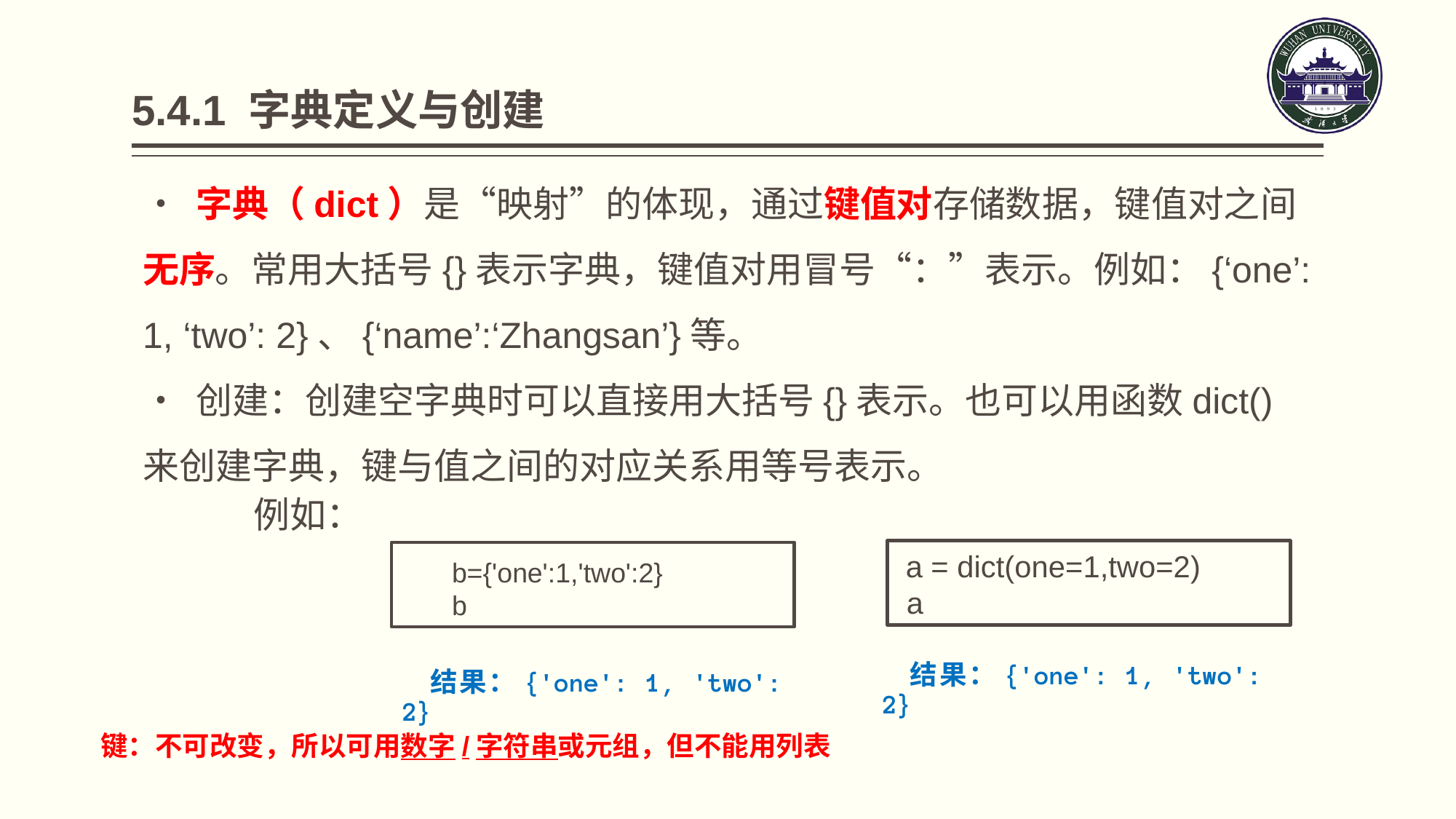

# 5.4.1 字典定义与创建
• 字典（dict）是“映射”的体现，通过键值对存储数据，键值对之间无序。常用大括号{}表示字典，键值对用冒号“：”表示。例如：{‘one’: 1, ‘two’: 2}、{‘name’:‘Zhangsan’}等。
• 创建：创建空字典时可以直接用大括号{}表示。也可以用函数dict()来创建字典，键与值之间的对应关系用等号表示。
例如：

 a = dict(one=1,two=2)
 a
结果：{'one': 1, 'two': 2}

b={'one':1,'two':2}
b
结果：{'one': 1, 'two': 2}
键：不可改变，所以可用数字/字符串或元组，但不能用列表